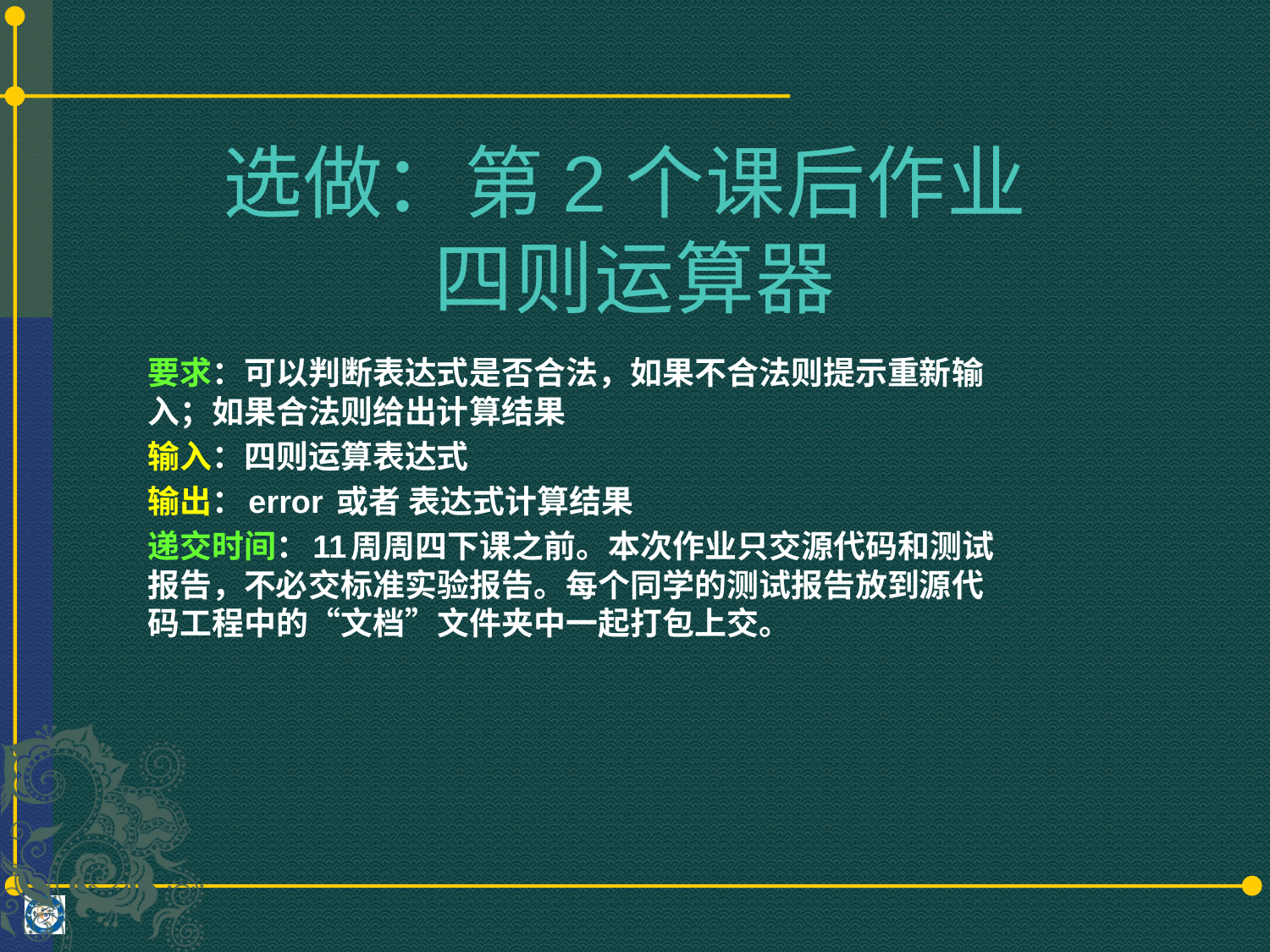

# 选做：第2个课后作业 四则运算器
要求：可以判断表达式是否合法，如果不合法则提示重新输入；如果合法则给出计算结果
输入：四则运算表达式
输出：error 或者 表达式计算结果
递交时间：11周周四下课之前。本次作业只交源代码和测试报告，不必交标准实验报告。每个同学的测试报告放到源代码工程中的“文档”文件夹中一起打包上交。